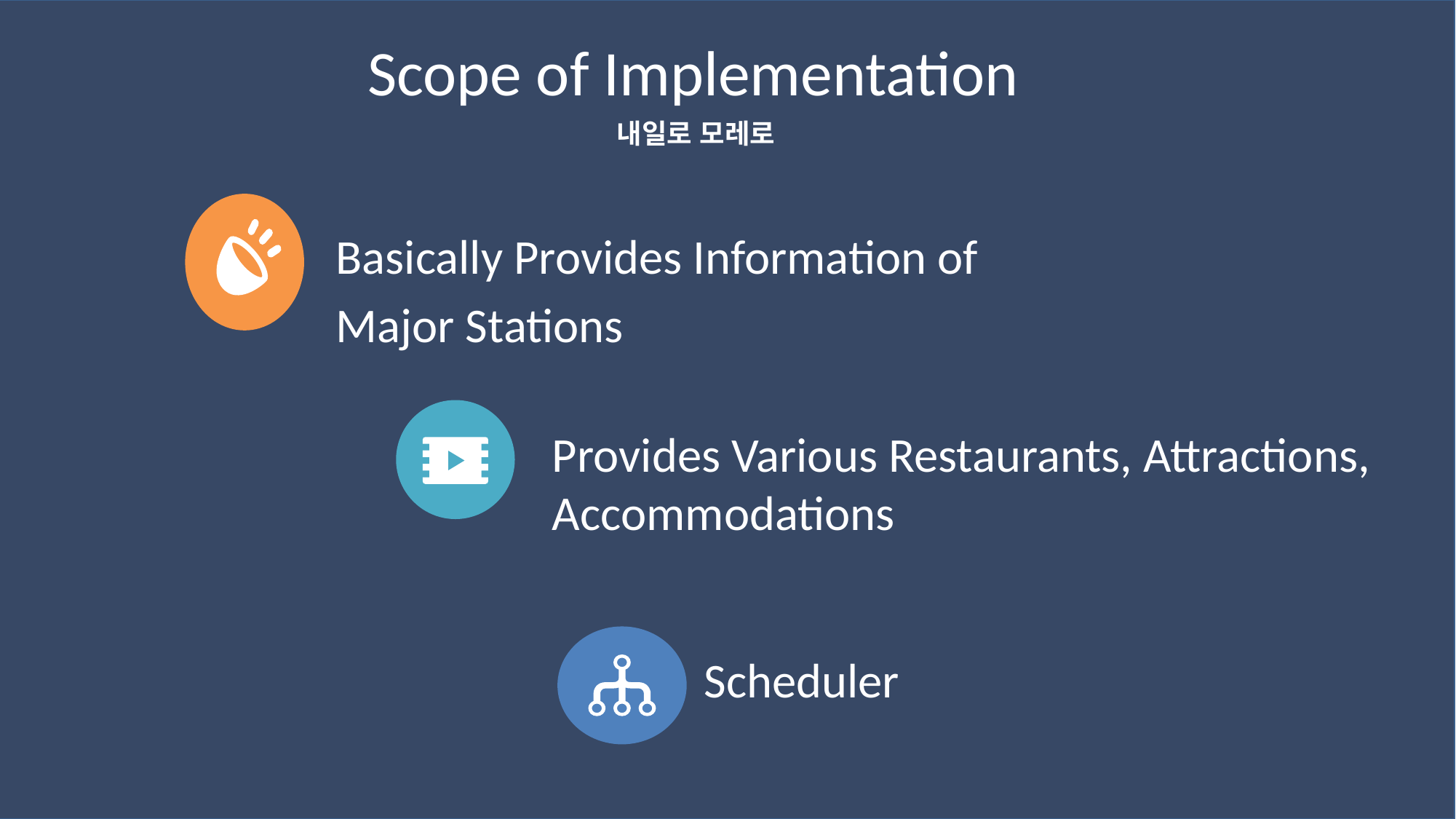

Scope of Implementation
내일로 모레로

Basically Provides Information of
Major Stations

Provides Various Restaurants, Attractions, Accommodations

Scheduler